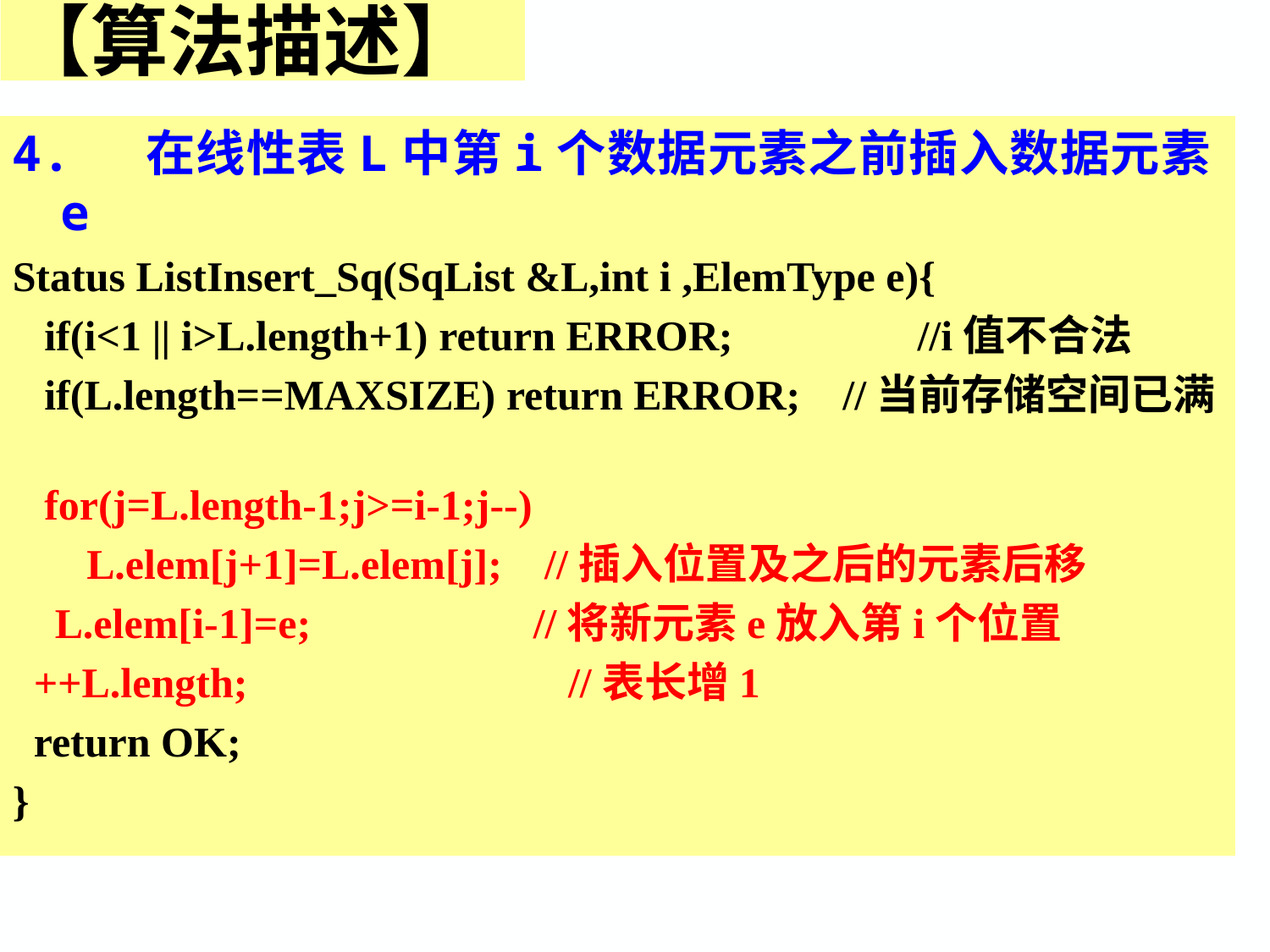

【算法描述】
4.  在线性表L中第i个数据元素之前插入数据元素e
Status ListInsert_Sq(SqList &L,int i ,ElemType e){
   if(i<1 || i>L.length+1) return ERROR;	         //i值不合法
   if(L.length==MAXSIZE) return ERROR;    //当前存储空间已满
   for(j=L.length-1;j>=i-1;j--)
       L.elem[j+1]=L.elem[j];    //插入位置及之后的元素后移
    L.elem[i-1]=e;                     //将新元素e放入第i个位置
  ++L.length;		     	//表长增1
  return OK;
}